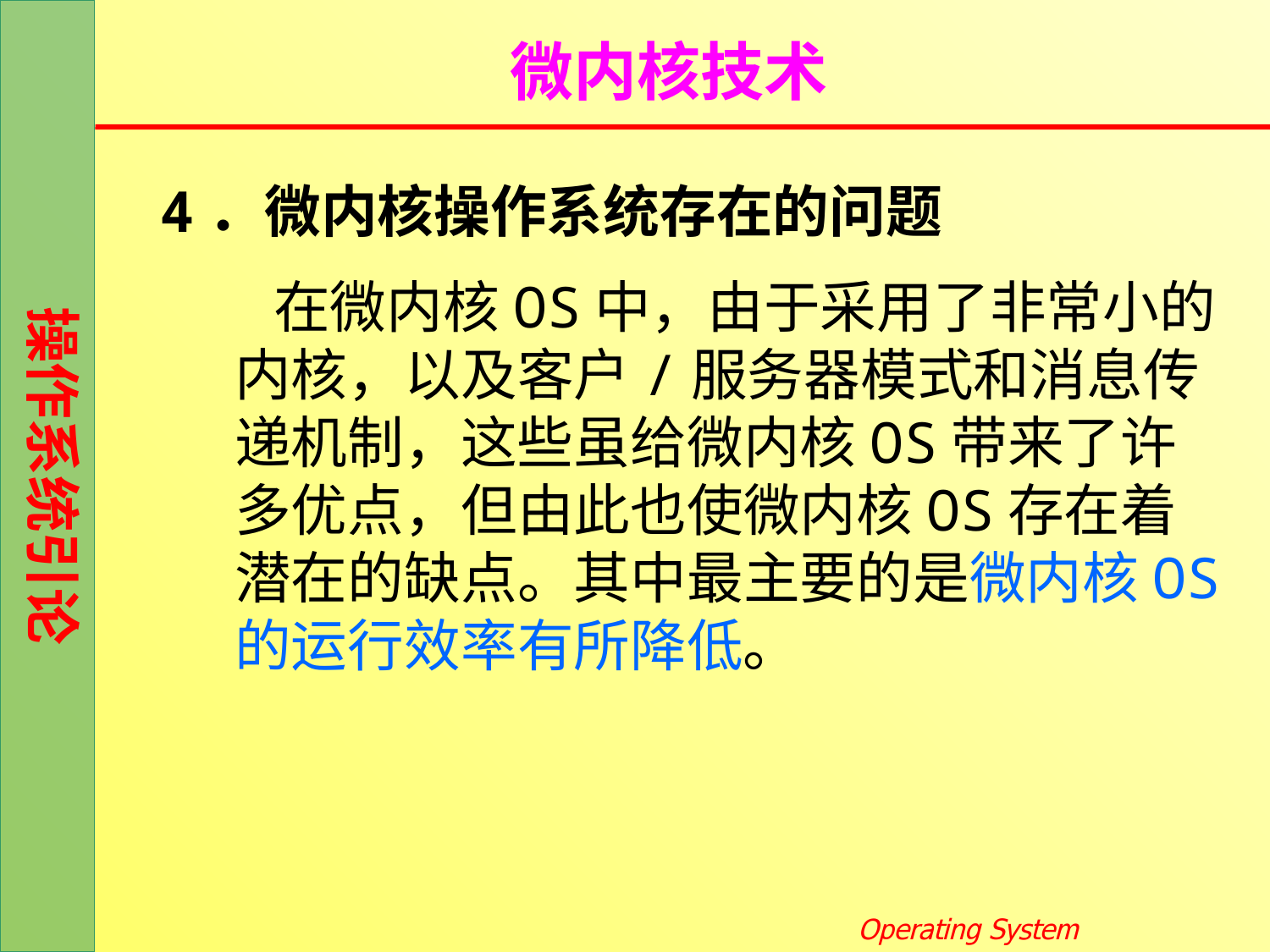

# 微内核技术

4．微内核操作系统存在的问题
　　在微内核OS中，由于采用了非常小的内核，以及客户/服务器模式和消息传递机制，这些虽给微内核OS带来了许多优点，但由此也使微内核OS存在着潜在的缺点。其中最主要的是微内核OS的运行效率有所降低。
Operating System
25